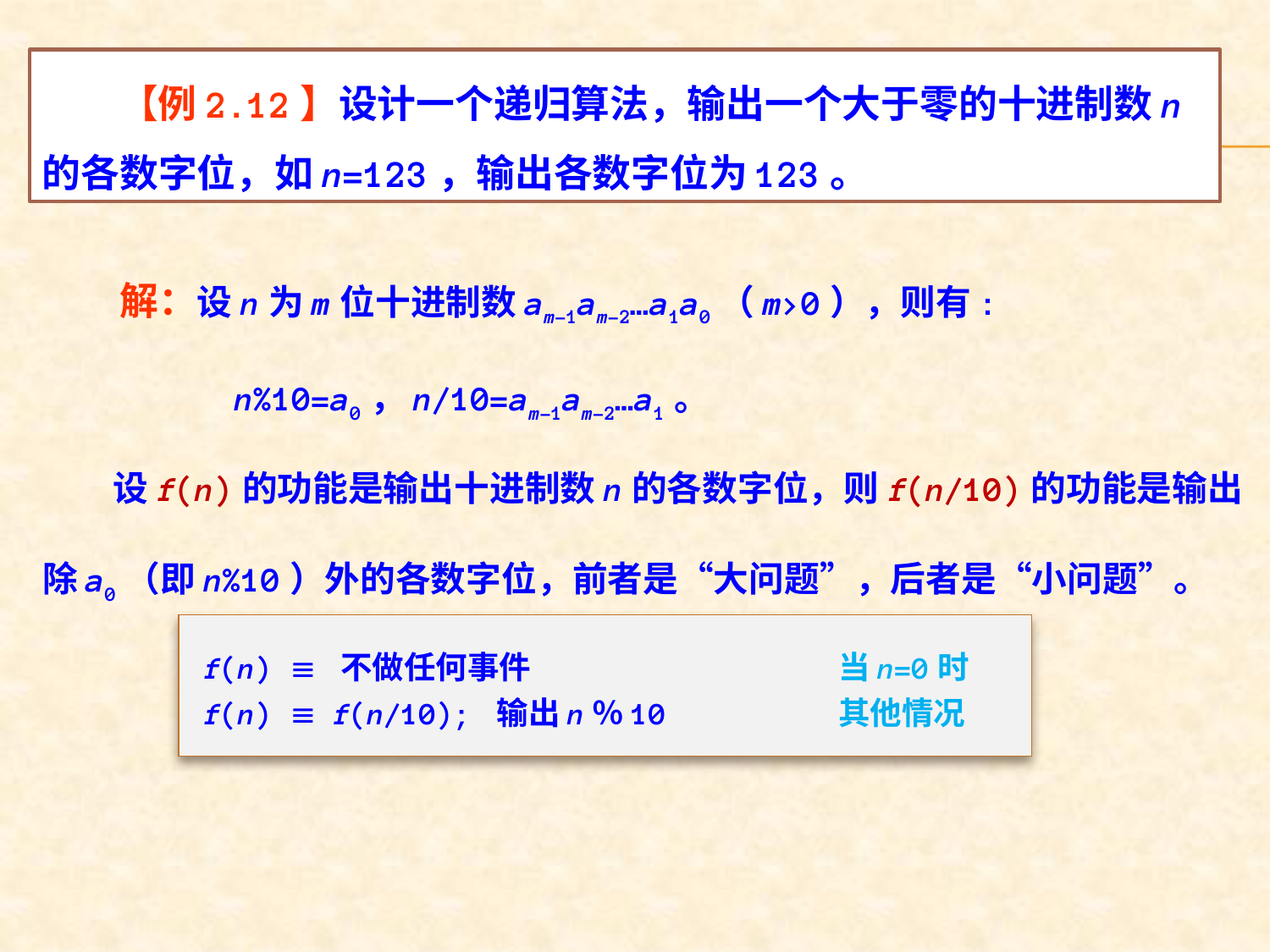

【例2.12】设计一个递归算法，输出一个大于零的十进制数n的各数字位，如n=123，输出各数字位为123。
　　解：设n为m位十进制数am-1am-2…a1a0（m>0），则有:
          n%10=a0，n/10=am-1am-2…a1。
　　设f(n)的功能是输出十进制数n的各数字位，则f(n/10)的功能是输出除a0（即n%10）外的各数字位，前者是“大问题”，后者是“小问题”。
f(n) ≡ 不做任何事件			当n=0时
f(n) ≡ f(n/10); 输出n％10		其他情况